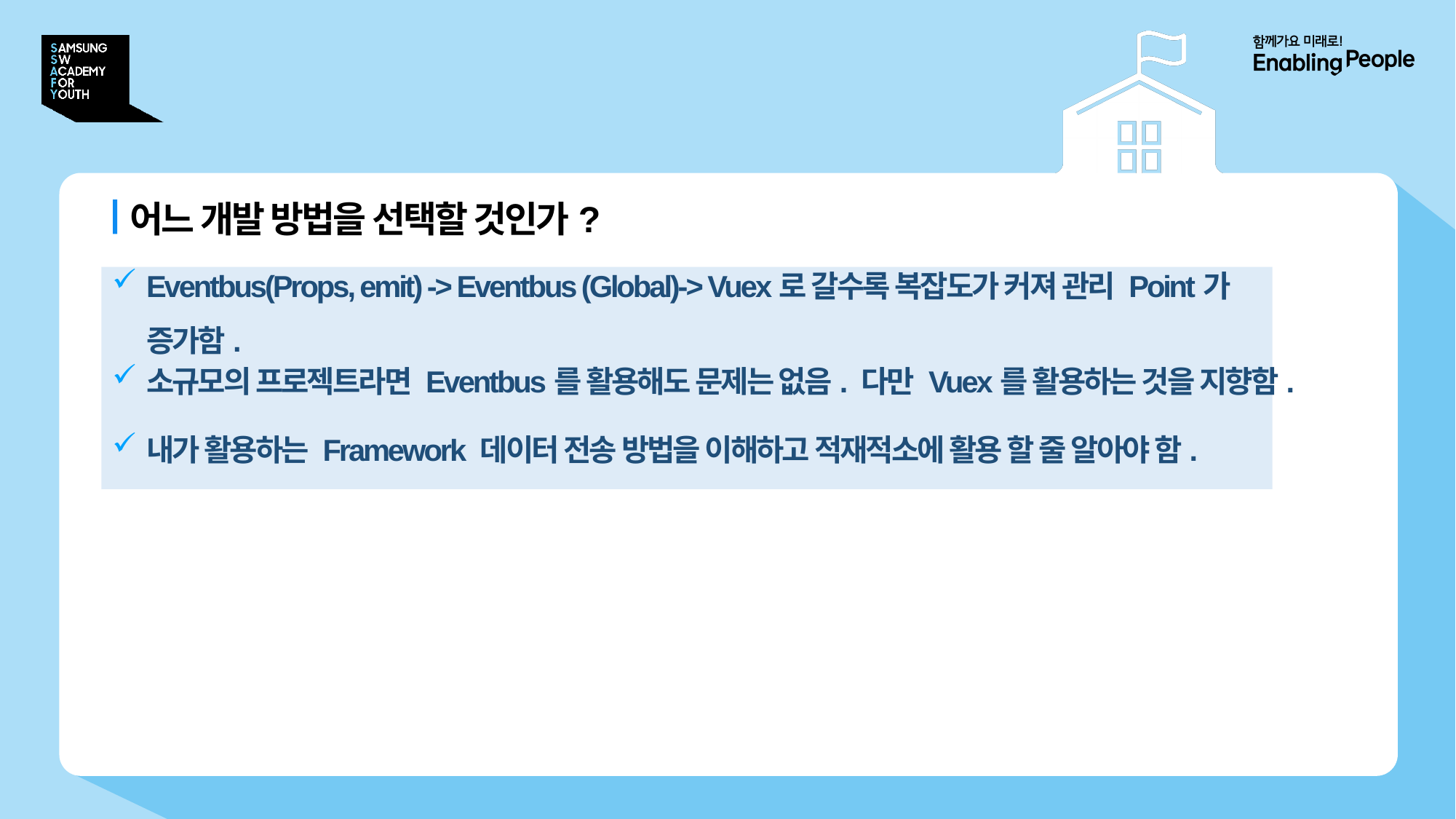

# Vue의 데이터 전송 방법
어느 개발 방법을 선택할 것인가?

Eventbus(Props, emit) -> Eventbus (Global)-> Vuex로 갈수록 복잡도가 커져 관리 Point가 증가함.

소규모의 프로젝트라면 Eventbus를 활용해도 문제는 없음. 다만 Vuex를 활용하는 것을 지향함.
내가 활용하는 Framework 데이터 전송 방법을 이해하고 적재적소에 활용 할 줄 알아야 함.